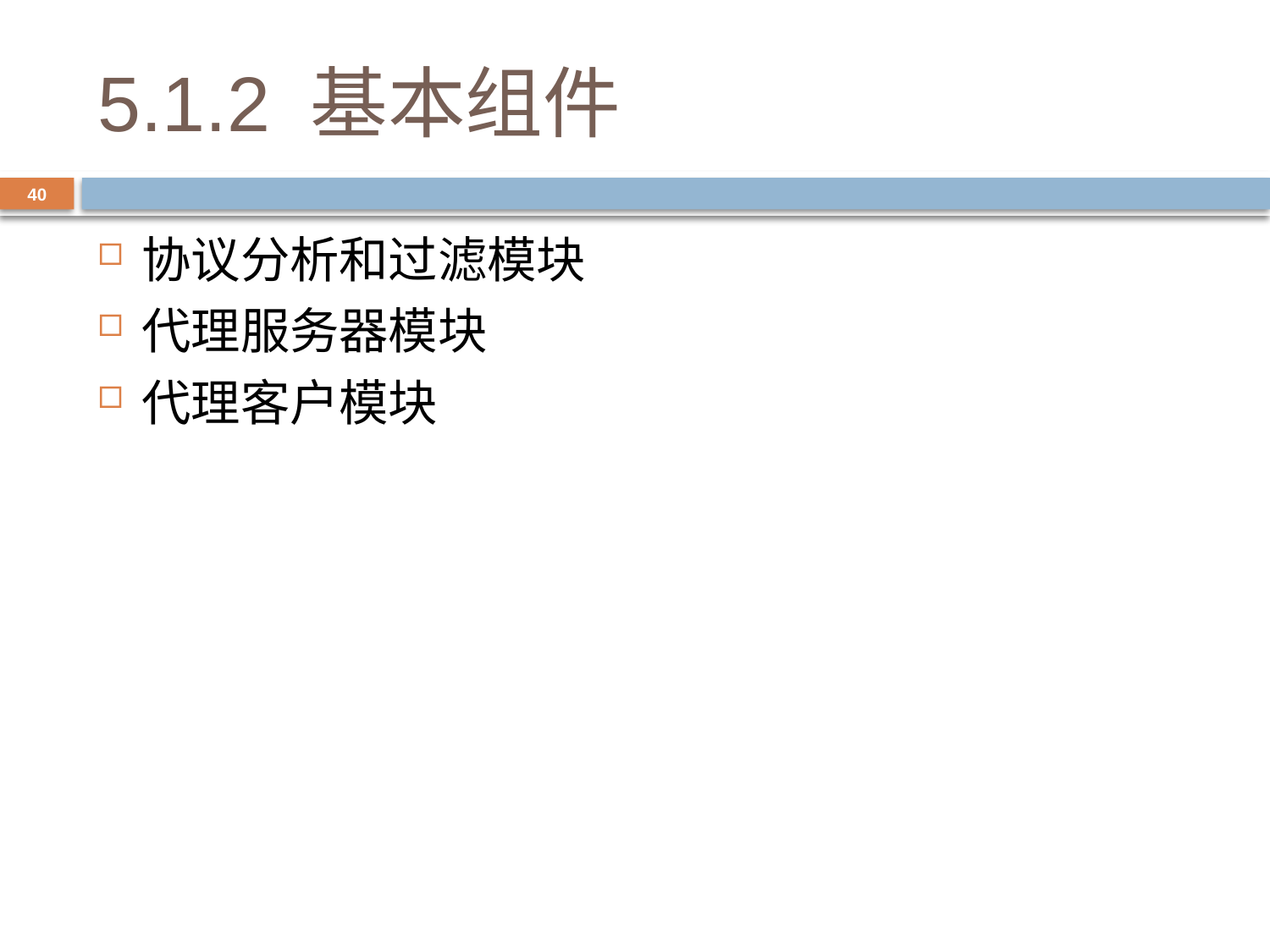

# 5.1.2 基本组件
40
协议分析和过滤模块
代理服务器模块
代理客户模块